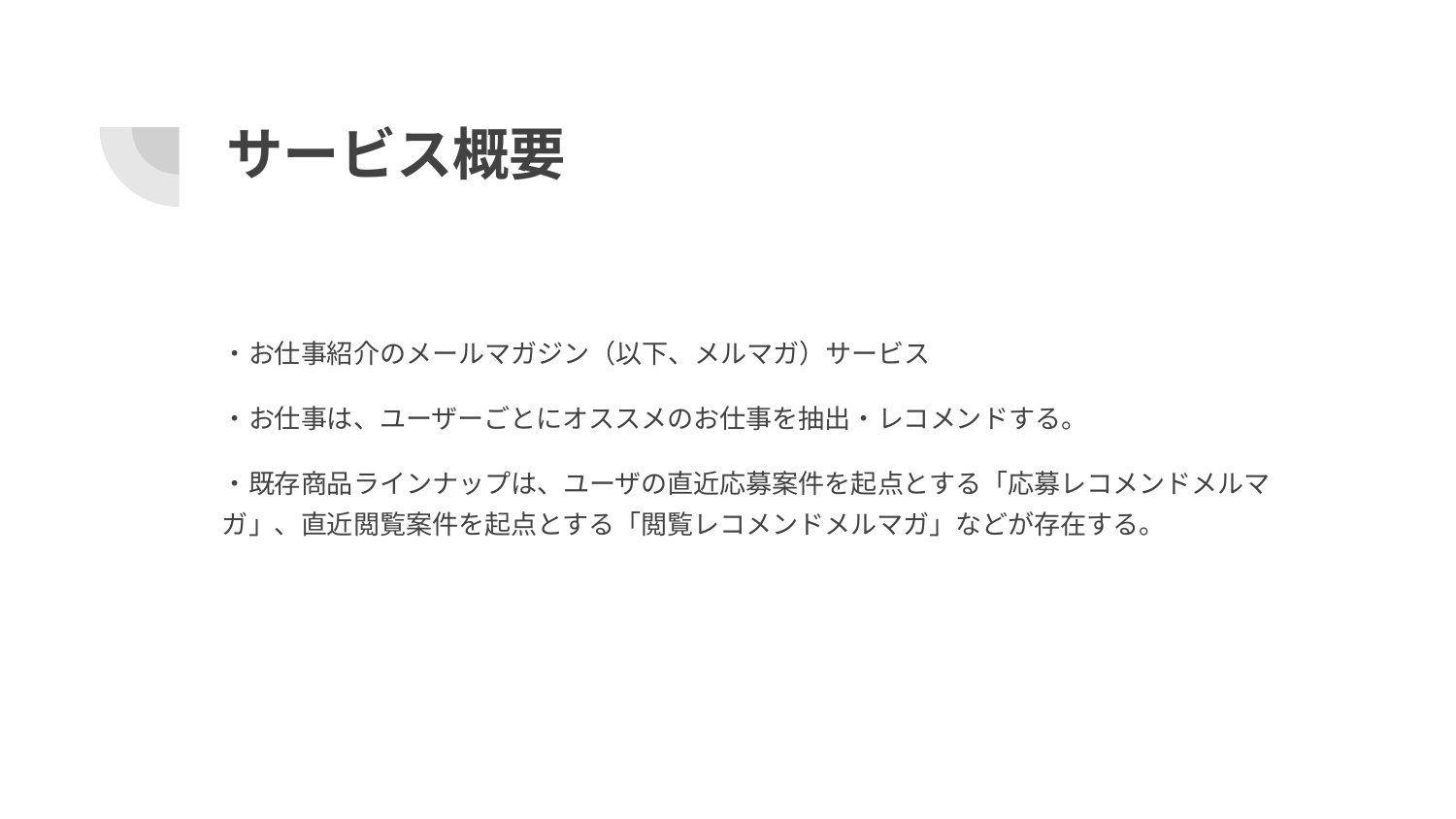

# サービス概要
・お仕事紹介のメールマガジン（以下、メルマガ）サービス
・お仕事は、ユーザーごとにオススメのお仕事を抽出・レコメンドする。
・既存商品ラインナップは、ユーザの直近応募案件を起点とする「応募レコメンドメルマガ」、直近閲覧案件を起点とする「閲覧レコメンドメルマガ」などが存在する。